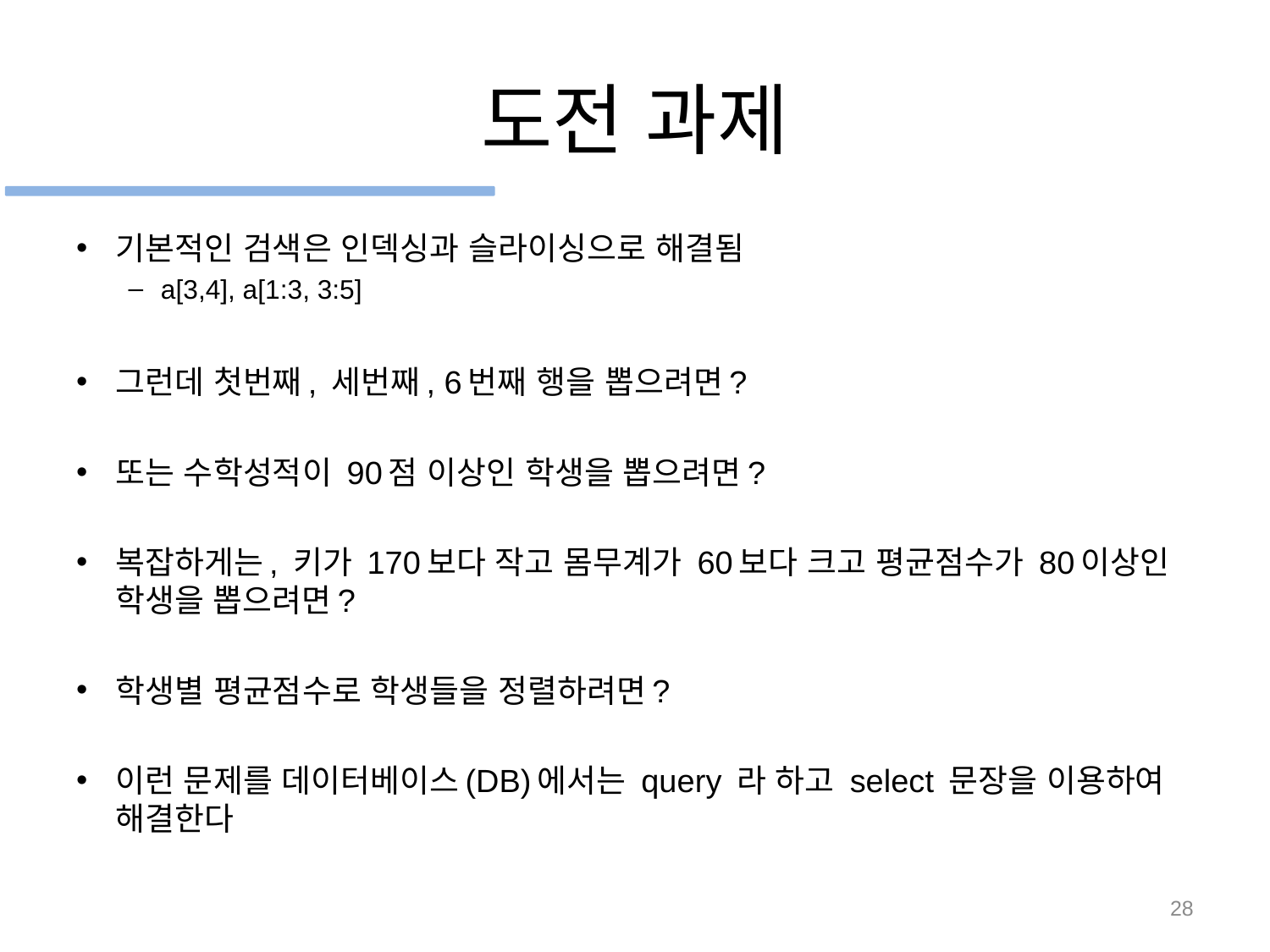

# 도전 과제

기본적인 검색은 인덱싱과 슬라이싱으로 해결됨
a[3,4], a[1:3, 3:5]

그런데 첫번째, 세번째, 6번째 행을 뽑으려면?

또는 수학성적이 90점 이상인 학생을 뽑으려면?

복잡하게는, 키가 170보다 작고 몸무계가 60보다 크고 평균점수가 80이상인 학생을 뽑으려면?

학생별 평균점수로 학생들을 정렬하려면?

이런 문제를 데이터베이스(DB)에서는 query 라 하고 select 문장을 이용하여 해결한다
28